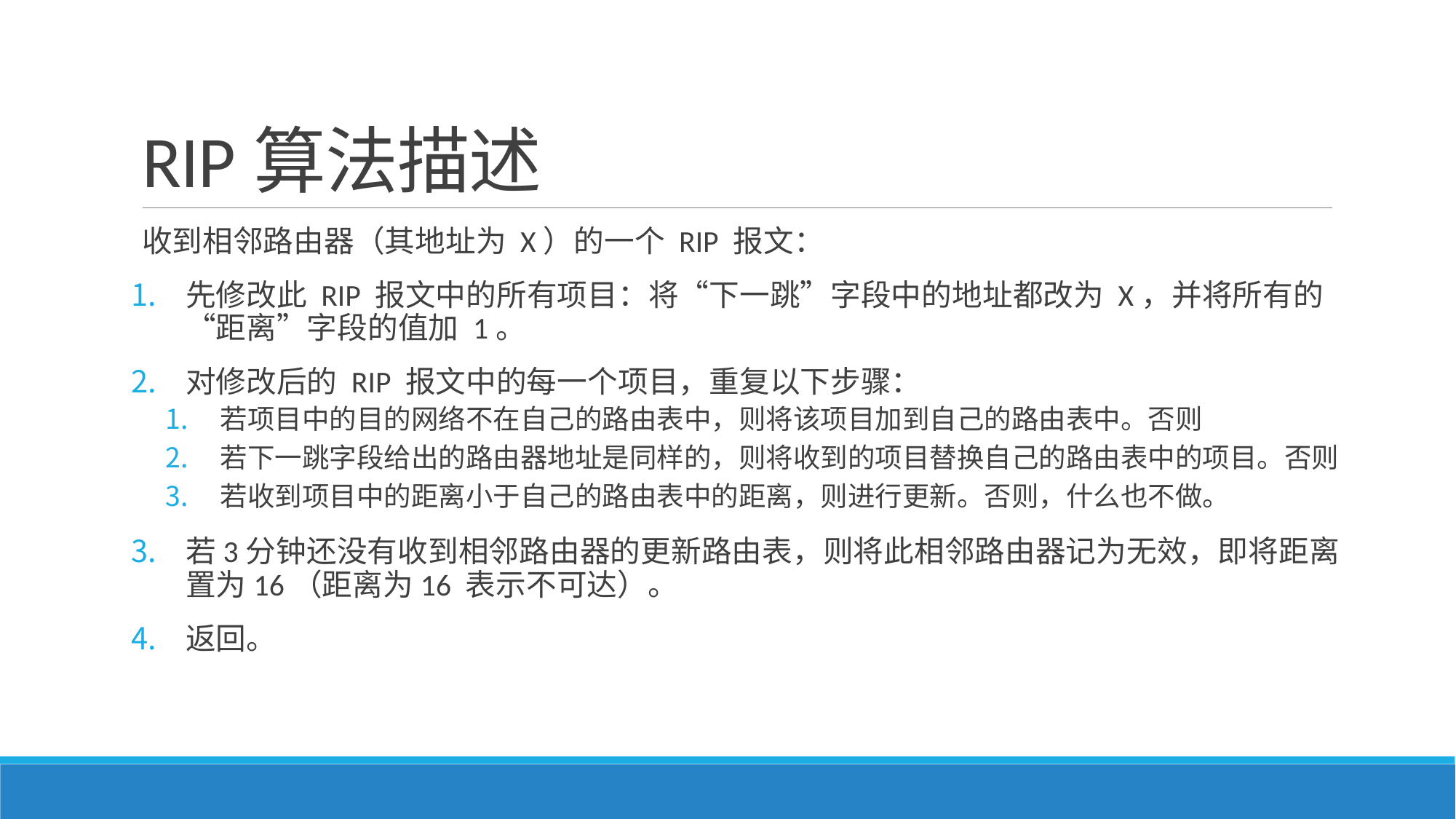

# RIP算法描述
收到相邻路由器（其地址为 X）的一个 RIP 报文：
先修改此 RIP 报文中的所有项目：将“下一跳”字段中的地址都改为 X，并将所有的“距离”字段的值加 1。
对修改后的 RIP 报文中的每一个项目，重复以下步骤：
若项目中的目的网络不在自己的路由表中，则将该项目加到自己的路由表中。否则
若下一跳字段给出的路由器地址是同样的，则将收到的项目替换自己的路由表中的项目。否则
若收到项目中的距离小于自己的路由表中的距离，则进行更新。否则，什么也不做。
若3分钟还没有收到相邻路由器的更新路由表，则将此相邻路由器记为无效，即将距离置为16（距离为16 表示不可达）。
返回。